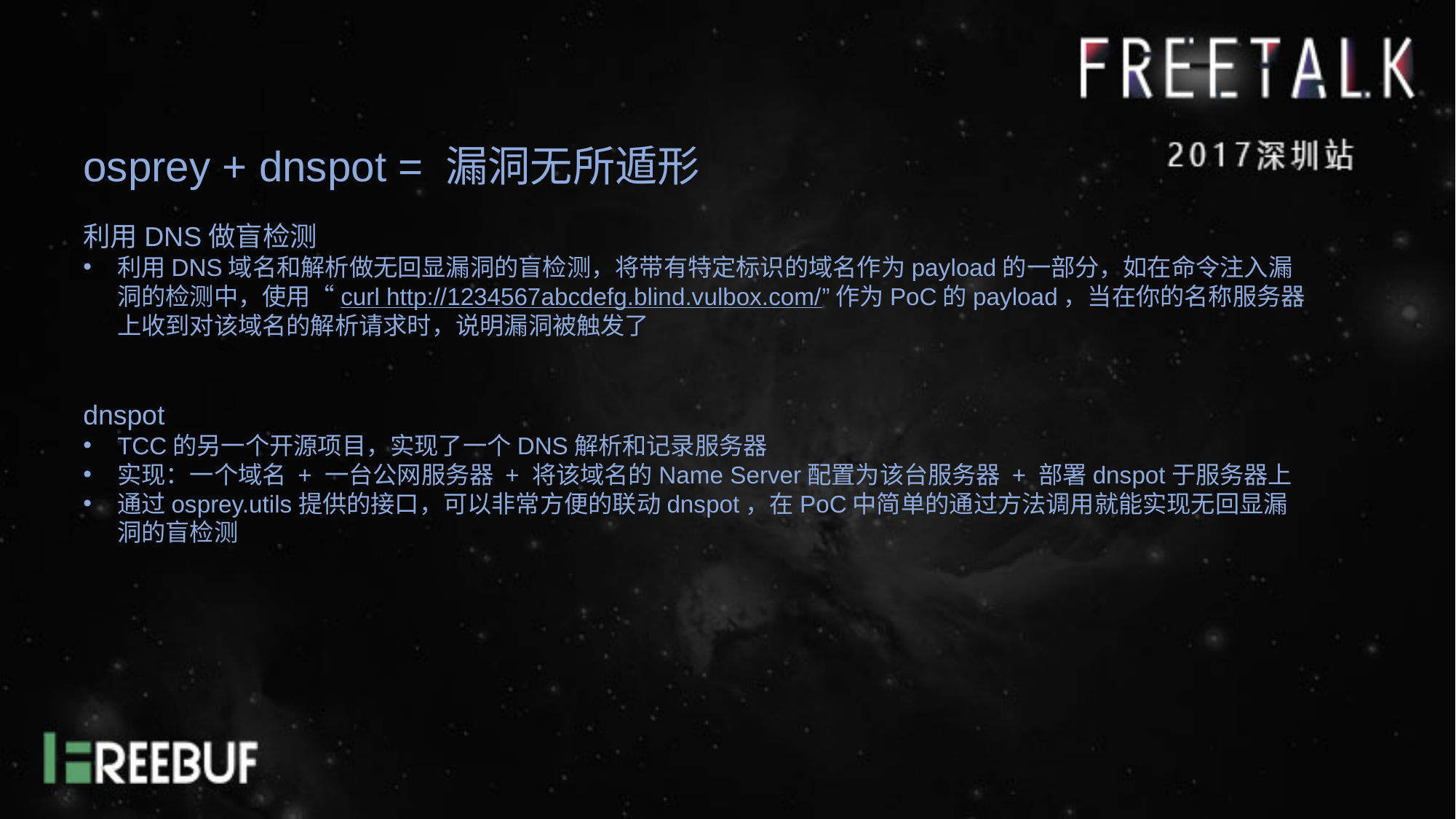

osprey + dnspot = 漏洞无所遁形

利用DNS做盲检测
利用DNS域名和解析做无回显漏洞的盲检测，将带有特定标识的域名作为payload的一部分，如在命令注入漏洞的检测中，使用“curl http://1234567abcdefg.blind.vulbox.com/”作为PoC的payload，当在你的名称服务器上收到对该域名的解析请求时，说明漏洞被触发了

dnspot
TCC的另一个开源项目，实现了一个DNS解析和记录服务器
实现：一个域名 + 一台公网服务器 + 将该域名的Name Server配置为该台服务器 + 部署dnspot于服务器上
通过osprey.utils提供的接口，可以非常方便的联动dnspot，在PoC中简单的通过方法调用就能实现无回显漏洞的盲检测